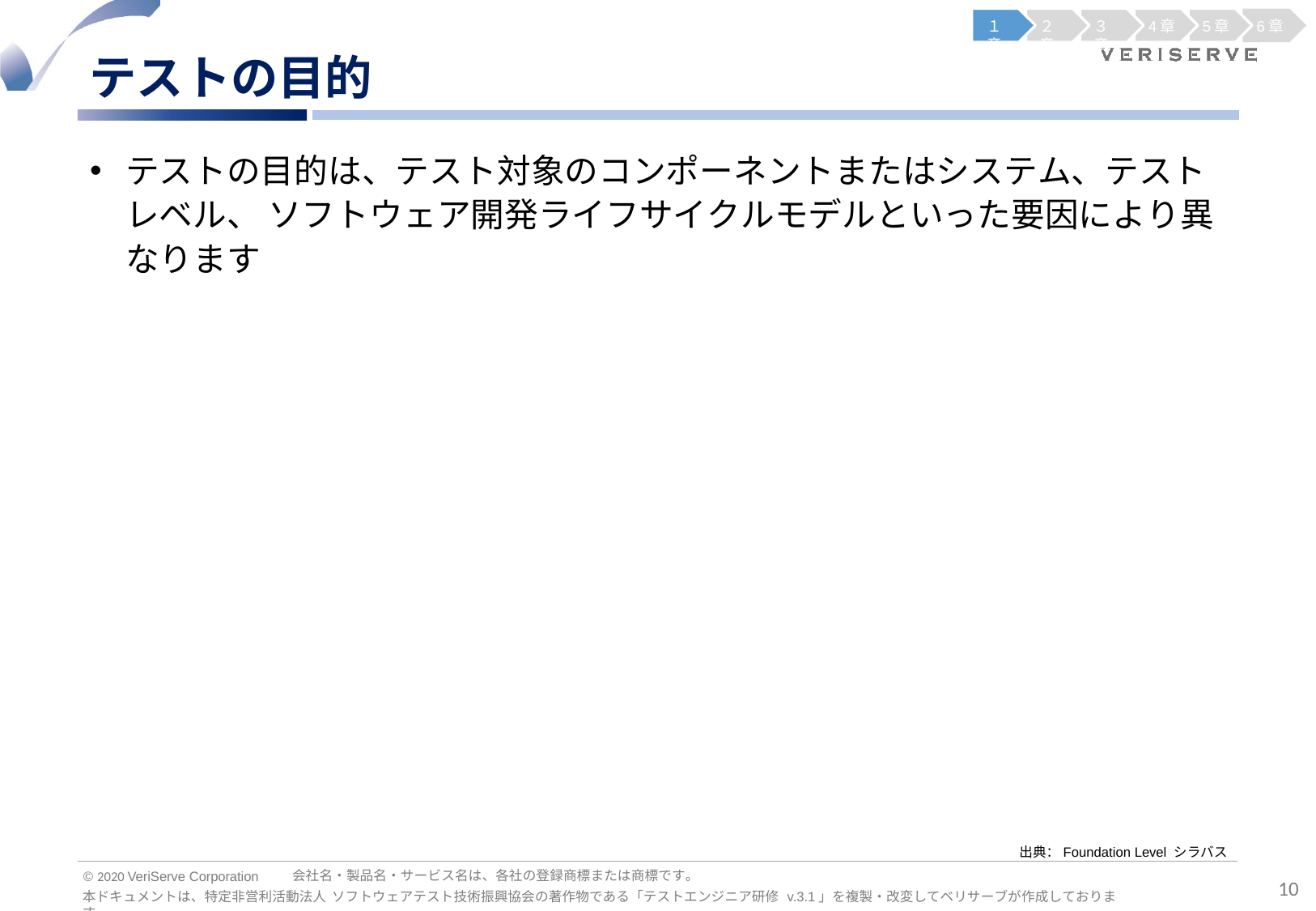

１章
２章
３章
4章
5章
6章
テストの目的

テストの目的は、テスト対象のコンポーネントまたはシステム、テストレベル、 ソフトウェア開発ライフサイクルモデルといった要因により異なります
出典：Foundation Level シラバス
会社名・製品名・サービス名は、各社の登録商標または商標です。
© 2020 VeriServe Corporation
10
本ドキュメントは、特定非営利活動法人 ソフトウェアテスト技術振興協会の著作物である「テストエンジニア研修 v.3.1」を複製・改変してベリサーブが作成しております。